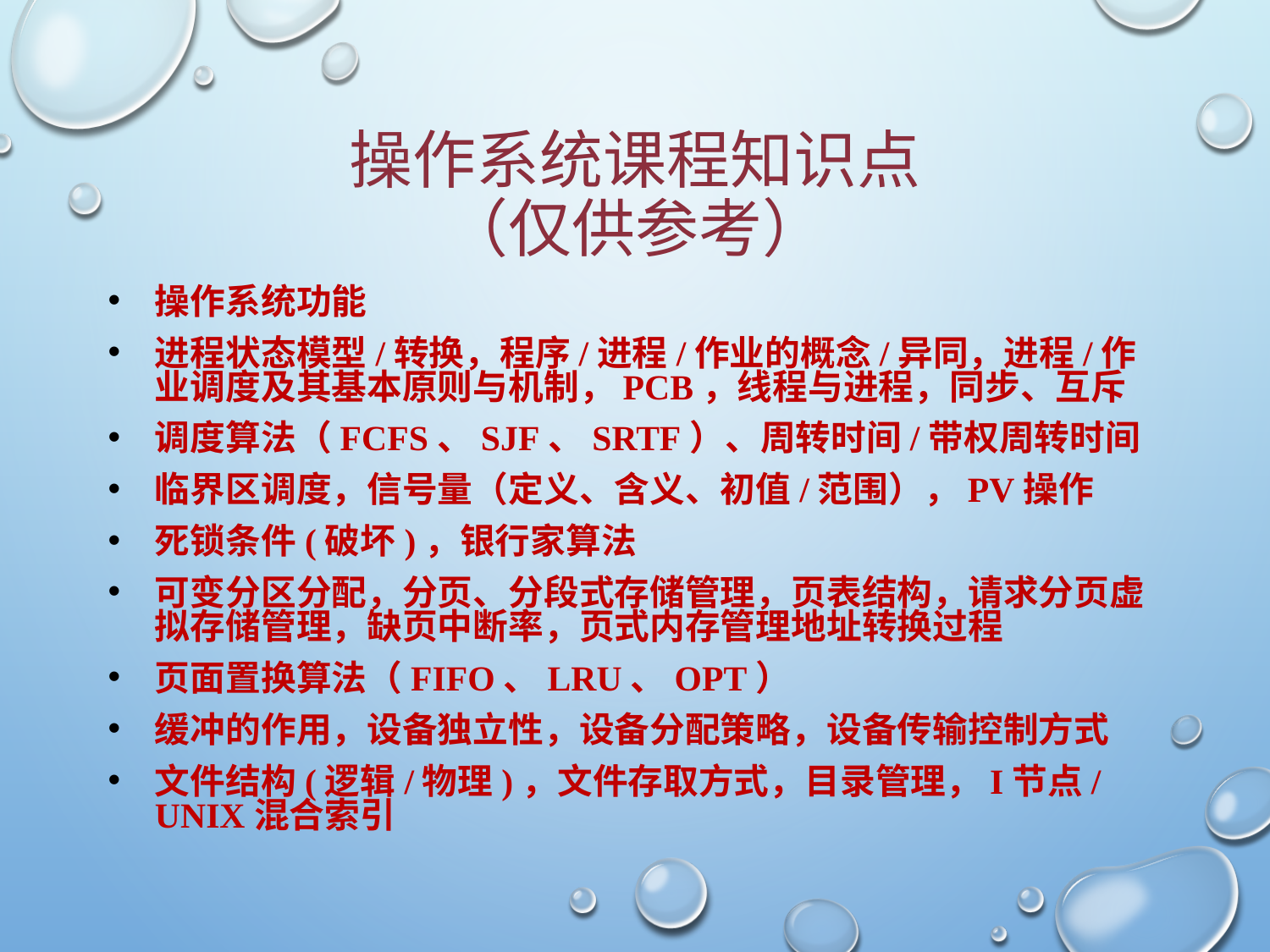

# 操作系统课程知识点 （仅供参考）
操作系统功能
进程状态模型/转换，程序/进程/作业的概念/异同，进程/作业调度及其基本原则与机制，PCB，线程与进程，同步、互斥
调度算法（FCFS、SJF、SRTF）、周转时间/带权周转时间
临界区调度，信号量（定义、含义、初值/范围），PV操作
死锁条件(破坏)，银行家算法
可变分区分配，分页、分段式存储管理，页表结构，请求分页虚拟存储管理，缺页中断率，页式内存管理地址转换过程
页面置换算法（FIFO、LRU、OPT）
缓冲的作用，设备独立性，设备分配策略，设备传输控制方式
文件结构(逻辑/物理)，文件存取方式，目录管理，i节点/Unix混合索引